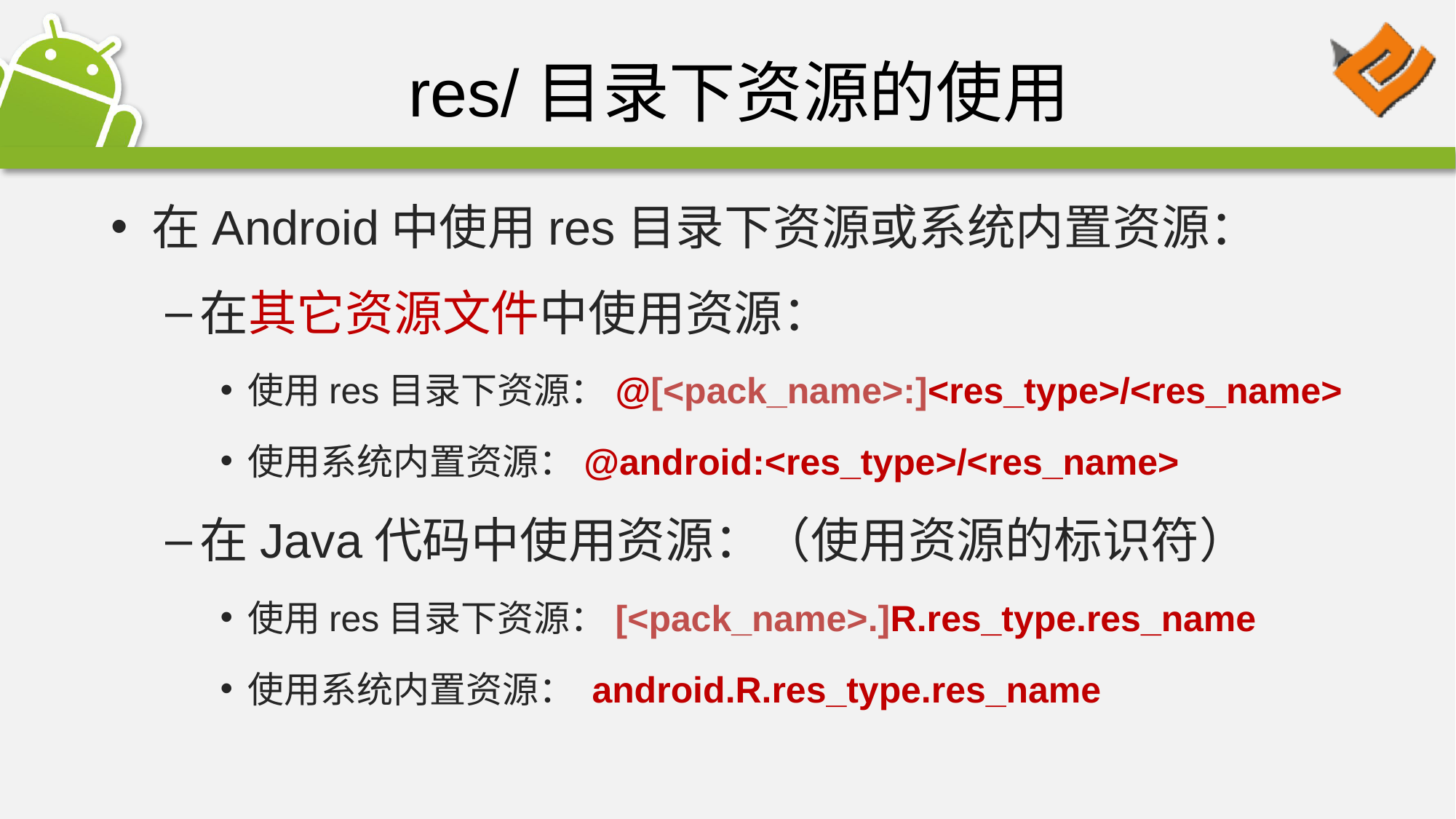

# res/目录下资源的使用
在Android中使用res目录下资源或系统内置资源：
在其它资源文件中使用资源：
使用res目录下资源：@[<pack_name>:]<res_type>/<res_name>
使用系统内置资源：@android:<res_type>/<res_name>
在Java代码中使用资源：（使用资源的标识符）
使用res目录下资源：[<pack_name>.]R.res_type.res_name
使用系统内置资源： android.R.res_type.res_name